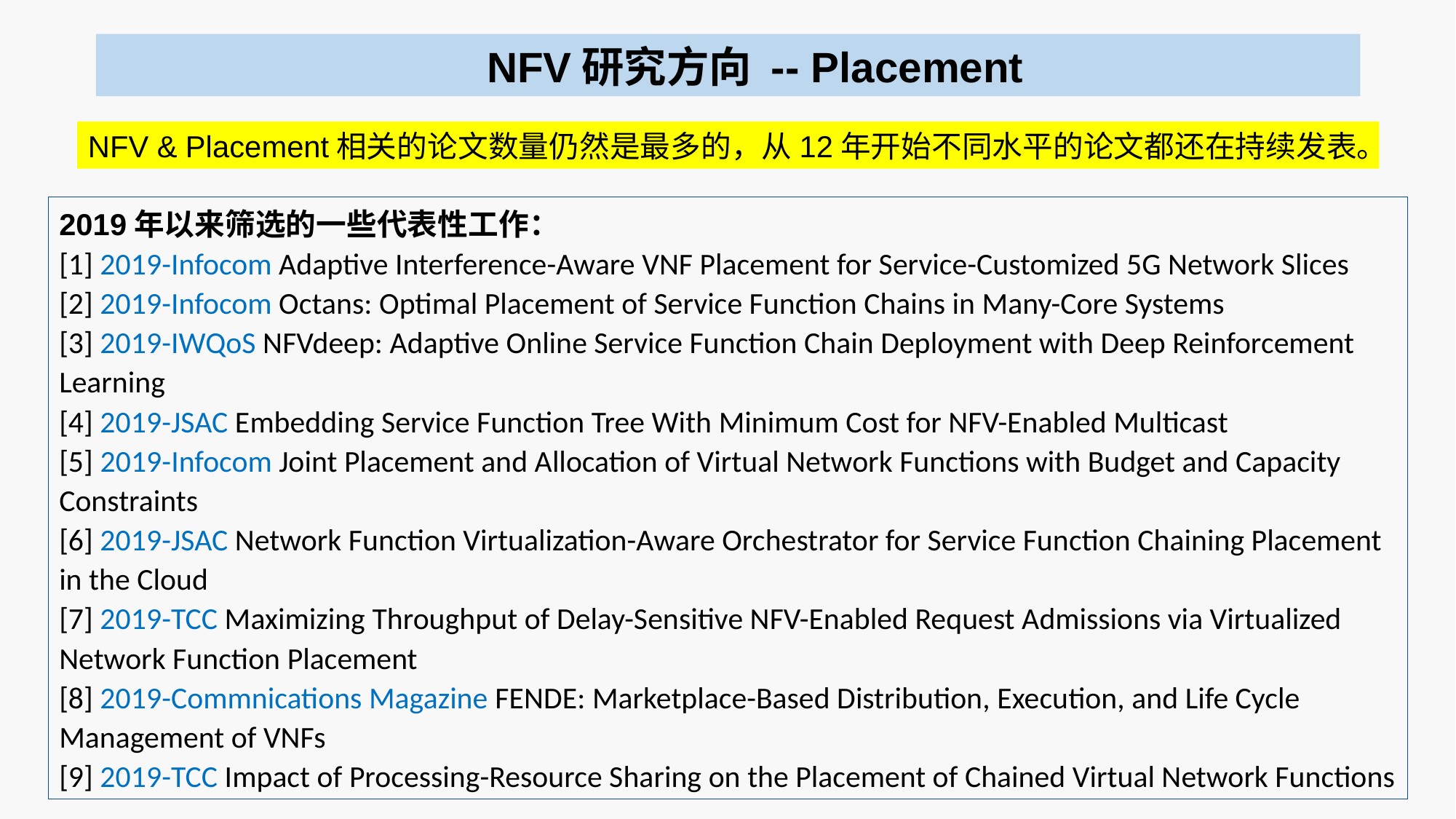

NFV研究方向 -- Placement
NFV & Placement相关的论文数量仍然是最多的，从12年开始不同水平的论文都还在持续发表。
2019年以来筛选的一些代表性工作：
[1] 2019-Infocom Adaptive Interference-Aware VNF Placement for Service-Customized 5G Network Slices
[2] 2019-Infocom Octans: Optimal Placement of Service Function Chains in Many-Core Systems
[3] 2019-IWQoS NFVdeep: Adaptive Online Service Function Chain Deployment with Deep Reinforcement Learning
[4] 2019-JSAC Embedding Service Function Tree With Minimum Cost for NFV-Enabled Multicast
[5] 2019-Infocom Joint Placement and Allocation of Virtual Network Functions with Budget and Capacity Constraints
[6] 2019-JSAC Network Function Virtualization-Aware Orchestrator for Service Function Chaining Placement in the Cloud
[7] 2019-TCC Maximizing Throughput of Delay-Sensitive NFV-Enabled Request Admissions via Virtualized Network Function Placement
[8] 2019-Commnications Magazine FENDE: Marketplace-Based Distribution, Execution, and Life Cycle Management of VNFs
[9] 2019-TCC Impact of Processing-Resource Sharing on the Placement of Chained Virtual Network Functions